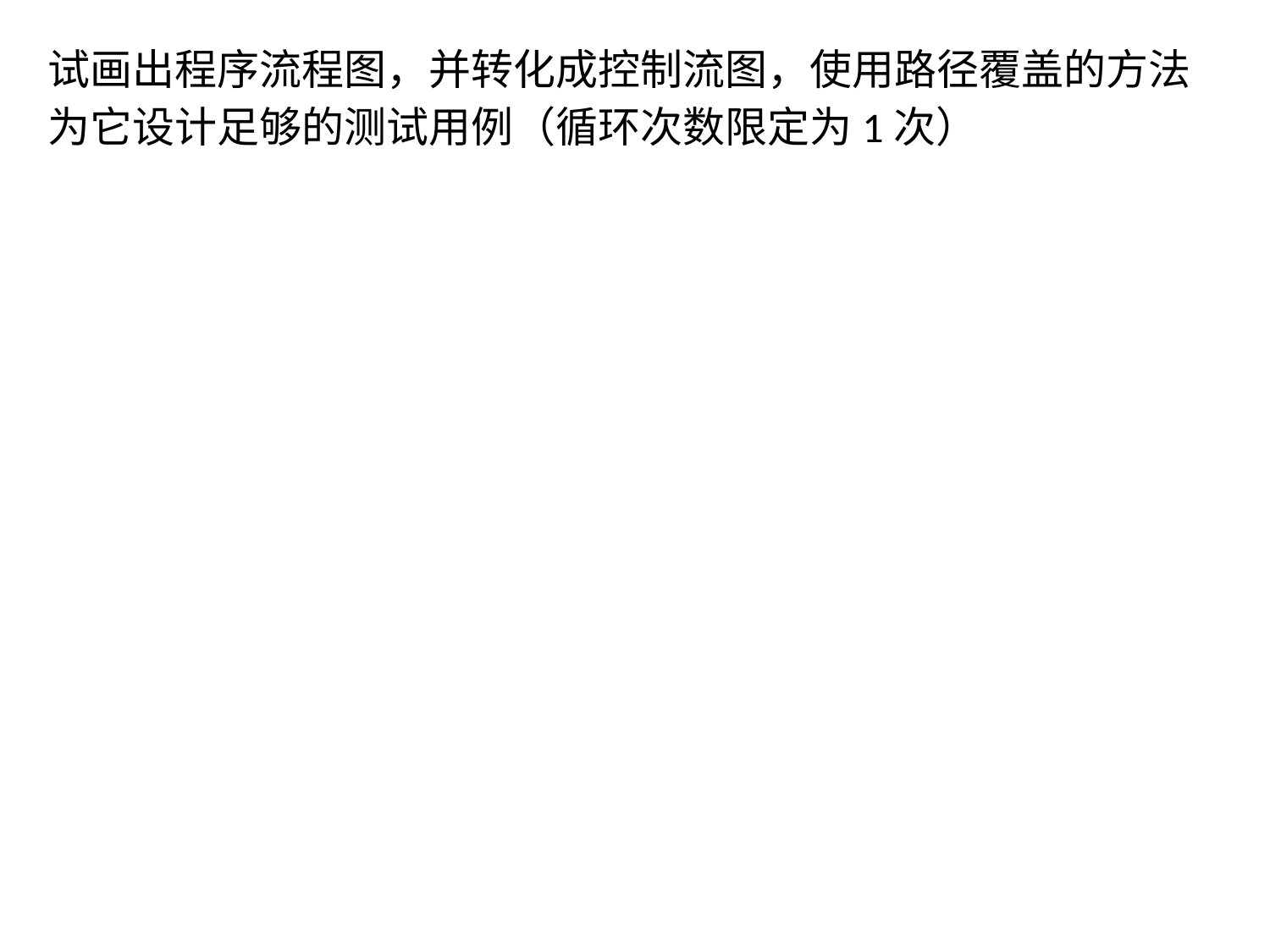

# 试画出程序流程图，并转化成控制流图，使用路径覆盖的方法为它设计足够的测试用例（循环次数限定为1次）